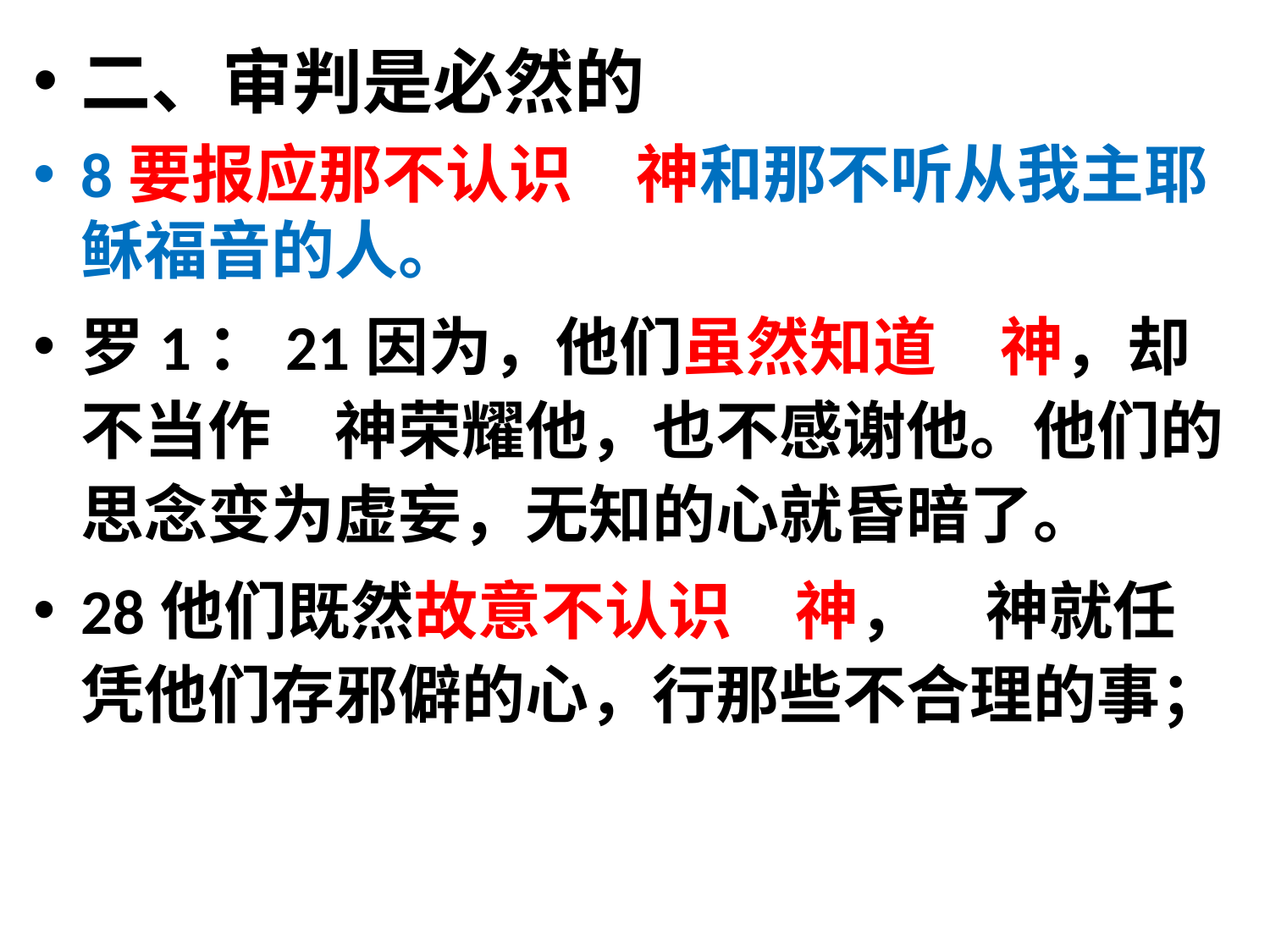

二、审判是必然的
8要报应那不认识　神和那不听从我主耶稣福音的人。
罗1：21因为，他们虽然知道　神，却不当作　神荣耀他，也不感谢他。他们的思念变为虚妄，无知的心就昏暗了。
28他们既然故意不认识　神，　神就任凭他们存邪僻的心，行那些不合理的事；